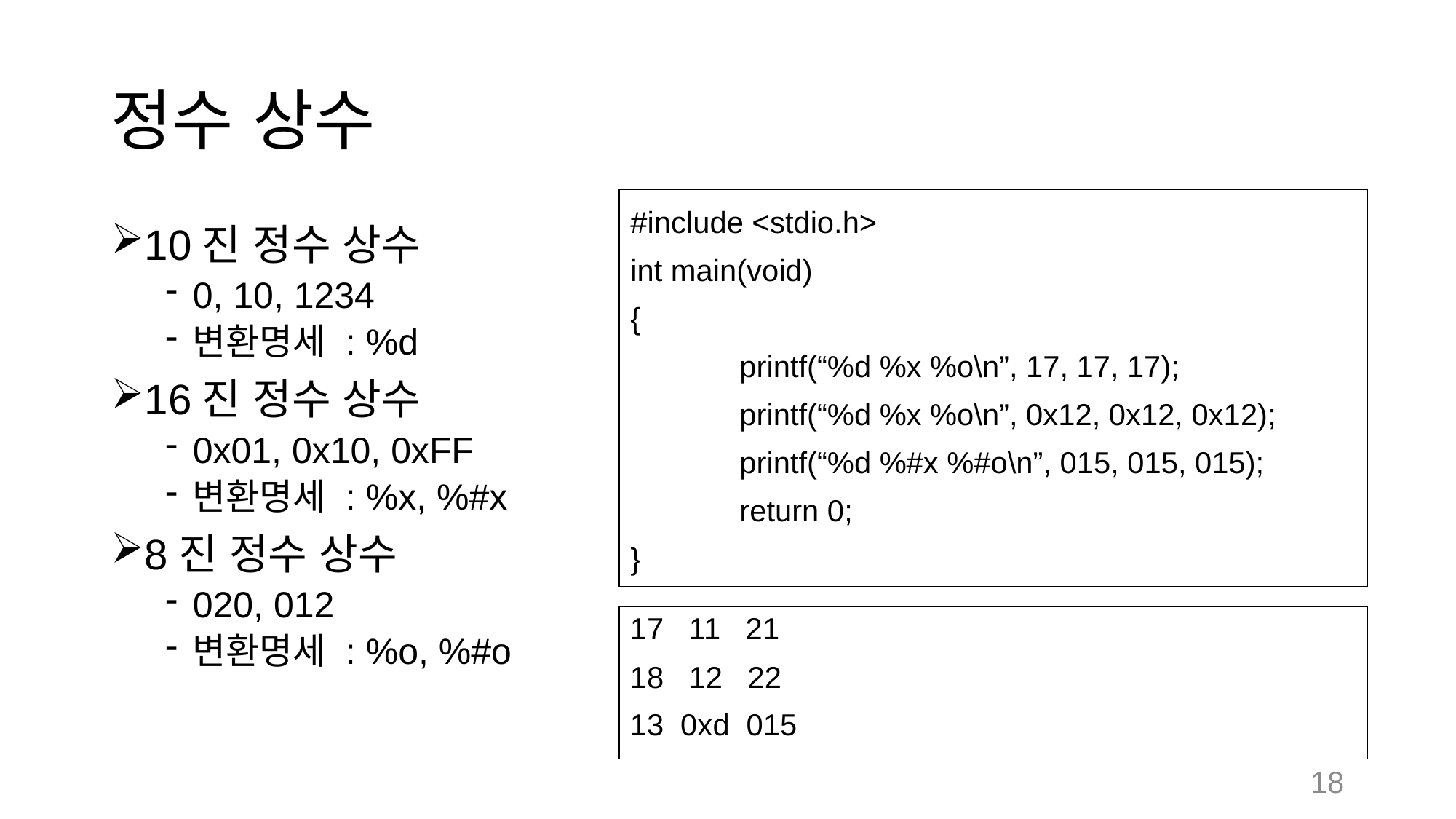

# 정수 상수

#include <stdio.h>
int main(void)
{
	printf(“%d %x %o\n”, 17, 17, 17);
	printf(“%d %x %o\n”, 0x12, 0x12, 0x12);
	printf(“%d %#x %#o\n”, 015, 015, 015);
	return 0;
}
10진 정수 상수
0, 10, 1234
변환명세 : %d
16진 정수 상수
0x01, 0x10, 0xFF
변환명세 : %x, %#x
8진 정수 상수
020, 012
변환명세 : %o, %#o

17   11   21
18   12   22
13  0xd  015
18